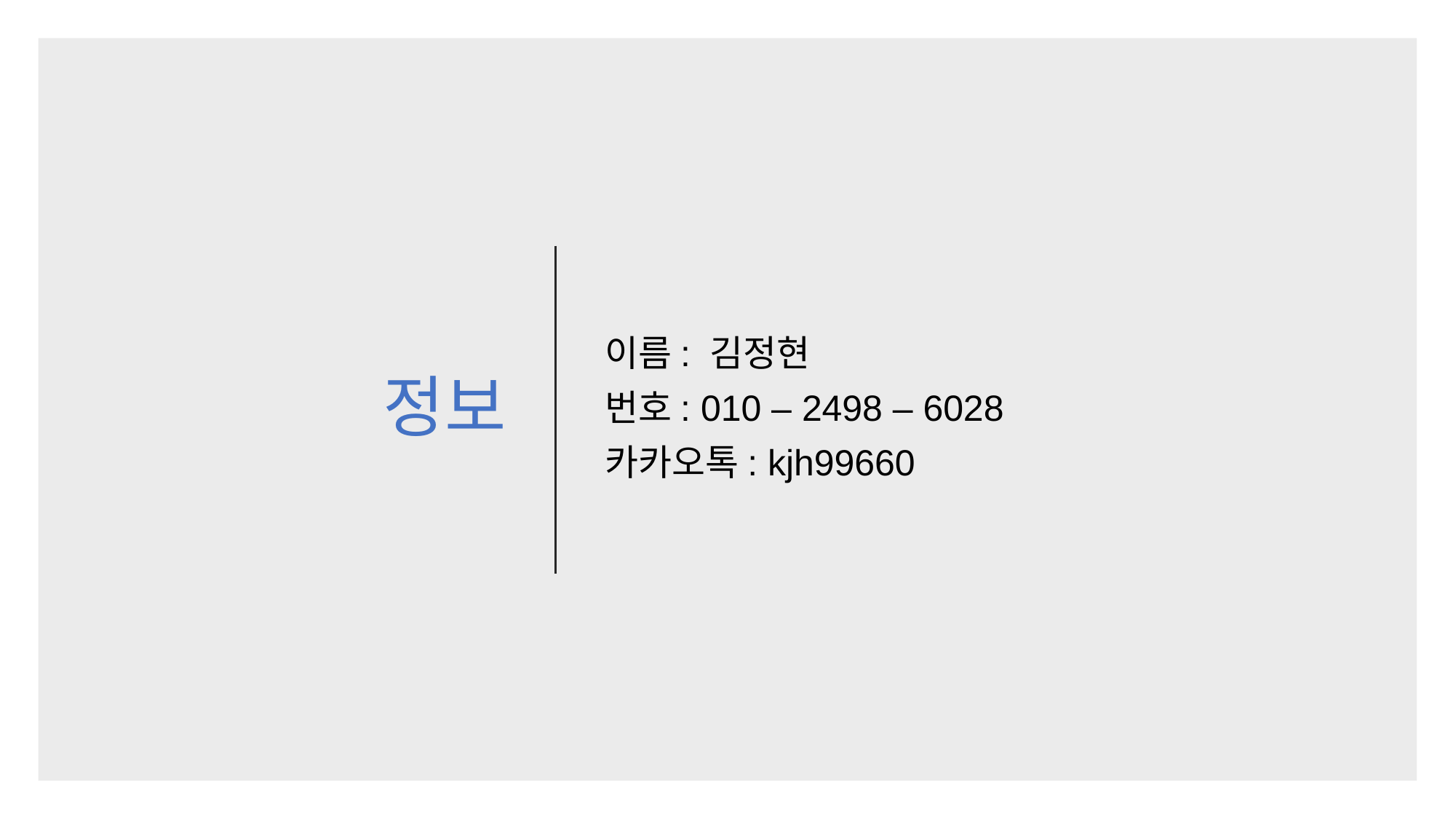

# 정보
이름: 김정현
번호: 010 – 2498 – 6028
카카오톡: kjh99660